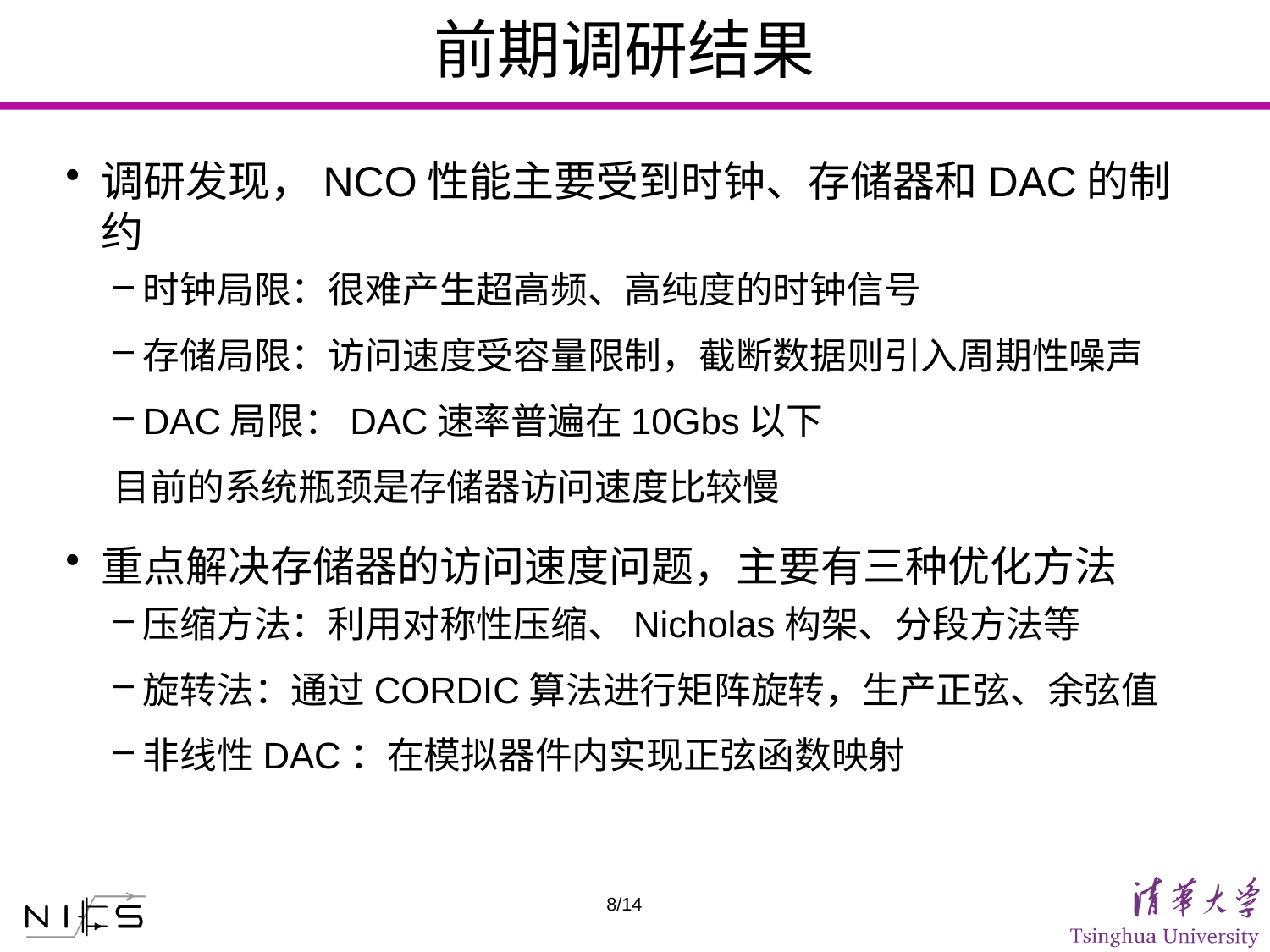

# 前期调研结果
调研发现，NCO性能主要受到时钟、存储器和DAC的制约
时钟局限：很难产生超高频、高纯度的时钟信号
存储局限：访问速度受容量限制，截断数据则引入周期性噪声
DAC局限：DAC速率普遍在10Gbs以下
目前的系统瓶颈是存储器访问速度比较慢
重点解决存储器的访问速度问题，主要有三种优化方法
压缩方法：利用对称性压缩、Nicholas构架、分段方法等
旋转法：通过CORDIC算法进行矩阵旋转，生产正弦、余弦值
非线性DAC：在模拟器件内实现正弦函数映射
8/14